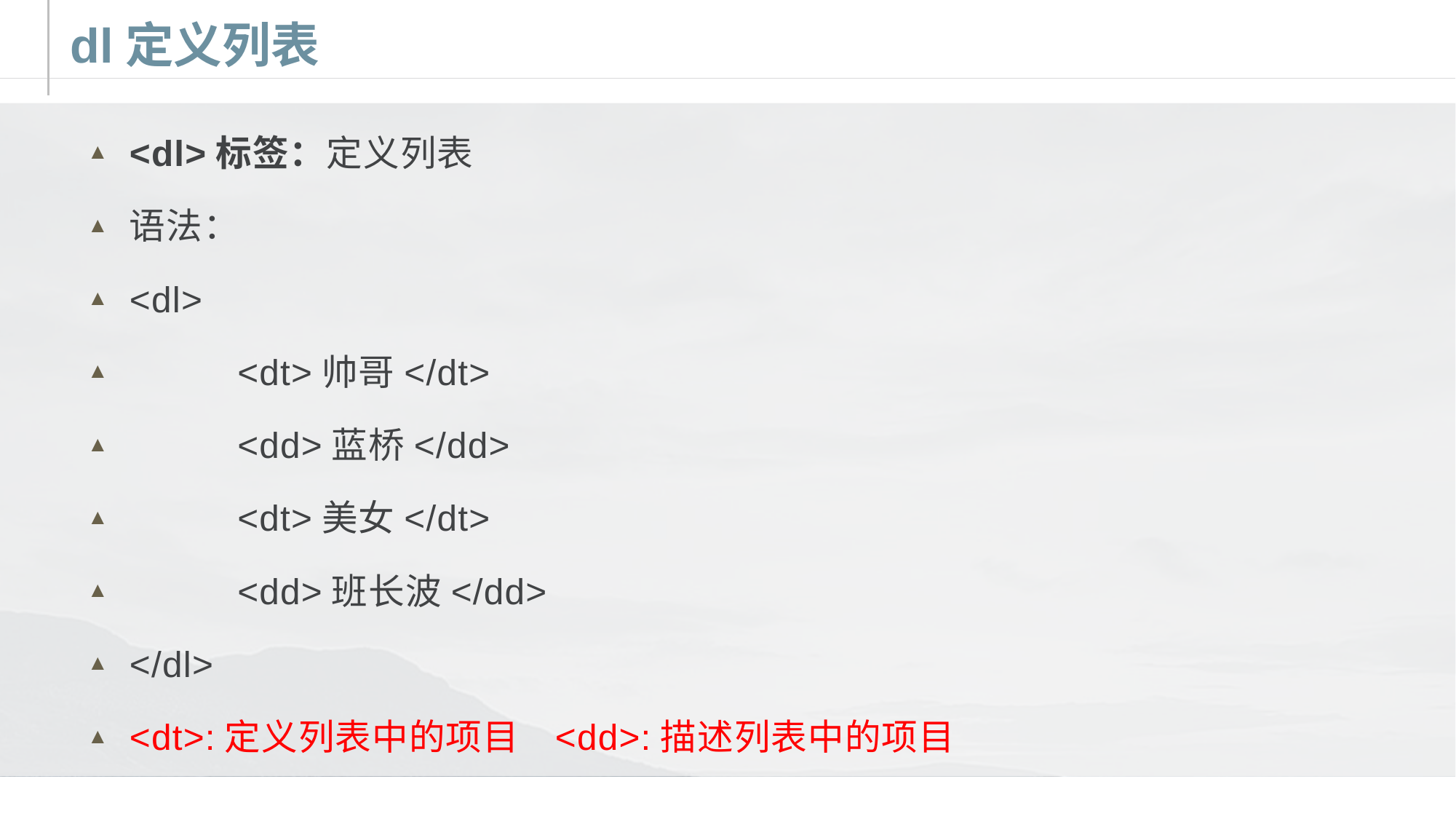

# dl定义列表
<dl>标签：定义列表
语法：
<dl>
	<dt>帅哥</dt>
	<dd>蓝桥</dd>
	<dt>美女</dt>
	<dd>班长波</dd>
</dl>
<dt>:定义列表中的项目   <dd>:描述列表中的项目